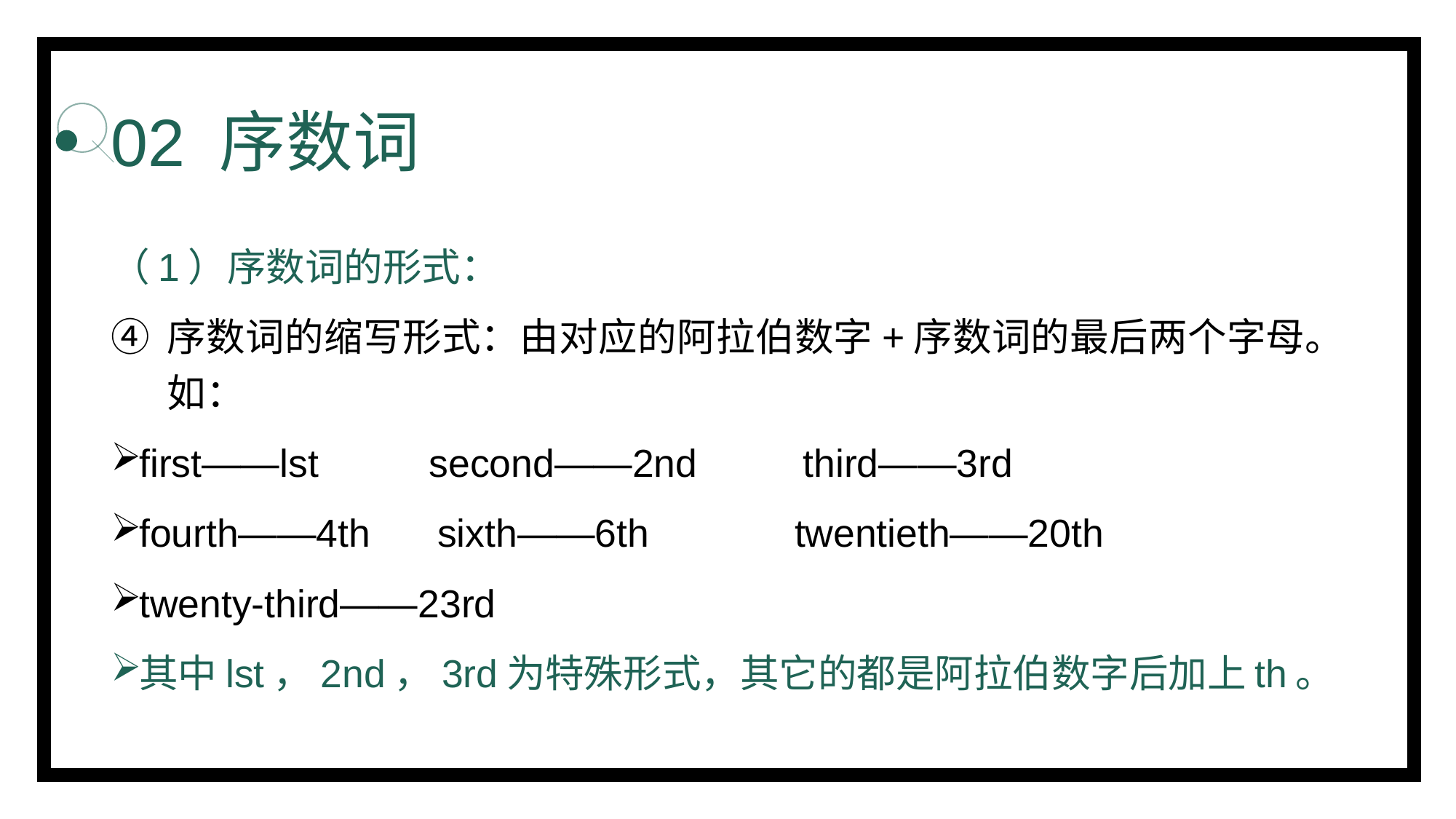

# 02 序数词
（1）序数词的形式：
序数词的缩写形式：由对应的阿拉伯数字+序数词的最后两个字母。如：
first——lst 　     second——2nd 　　third——3rd
fourth——4th 　sixth——6th 　         twentieth——20th
twenty-third——23rd
其中lst，2nd，3rd为特殊形式，其它的都是阿拉伯数字后加上th。